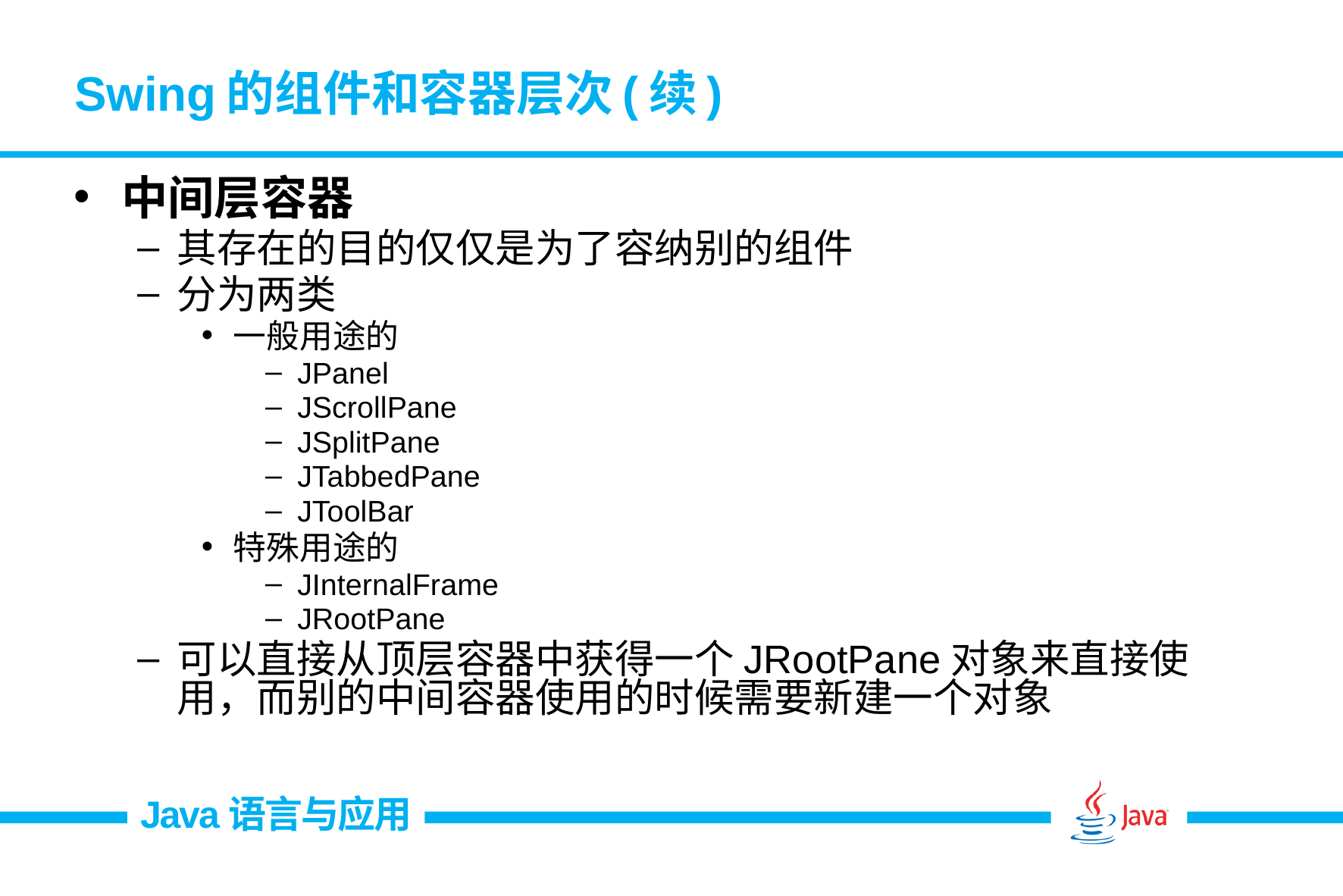

# Swing的组件和容器层次(续)
中间层容器
其存在的目的仅仅是为了容纳别的组件
分为两类
一般用途的
JPanel
JScrollPane
JSplitPane
JTabbedPane
JToolBar
特殊用途的
JInternalFrame
JRootPane
可以直接从顶层容器中获得一个JRootPane对象来直接使用，而别的中间容器使用的时候需要新建一个对象